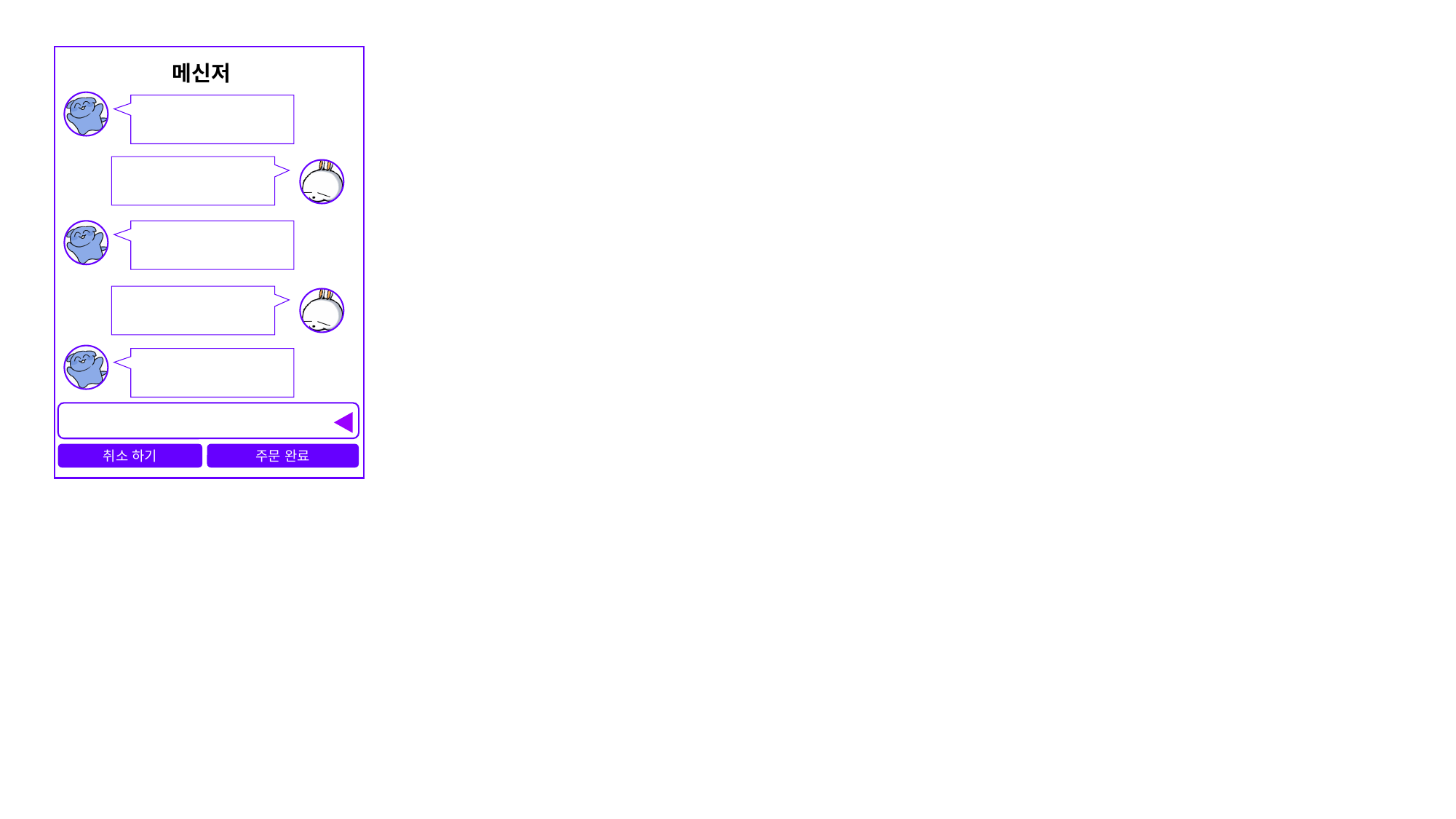

메신저

취소 하기

취소 하기
주문 완료